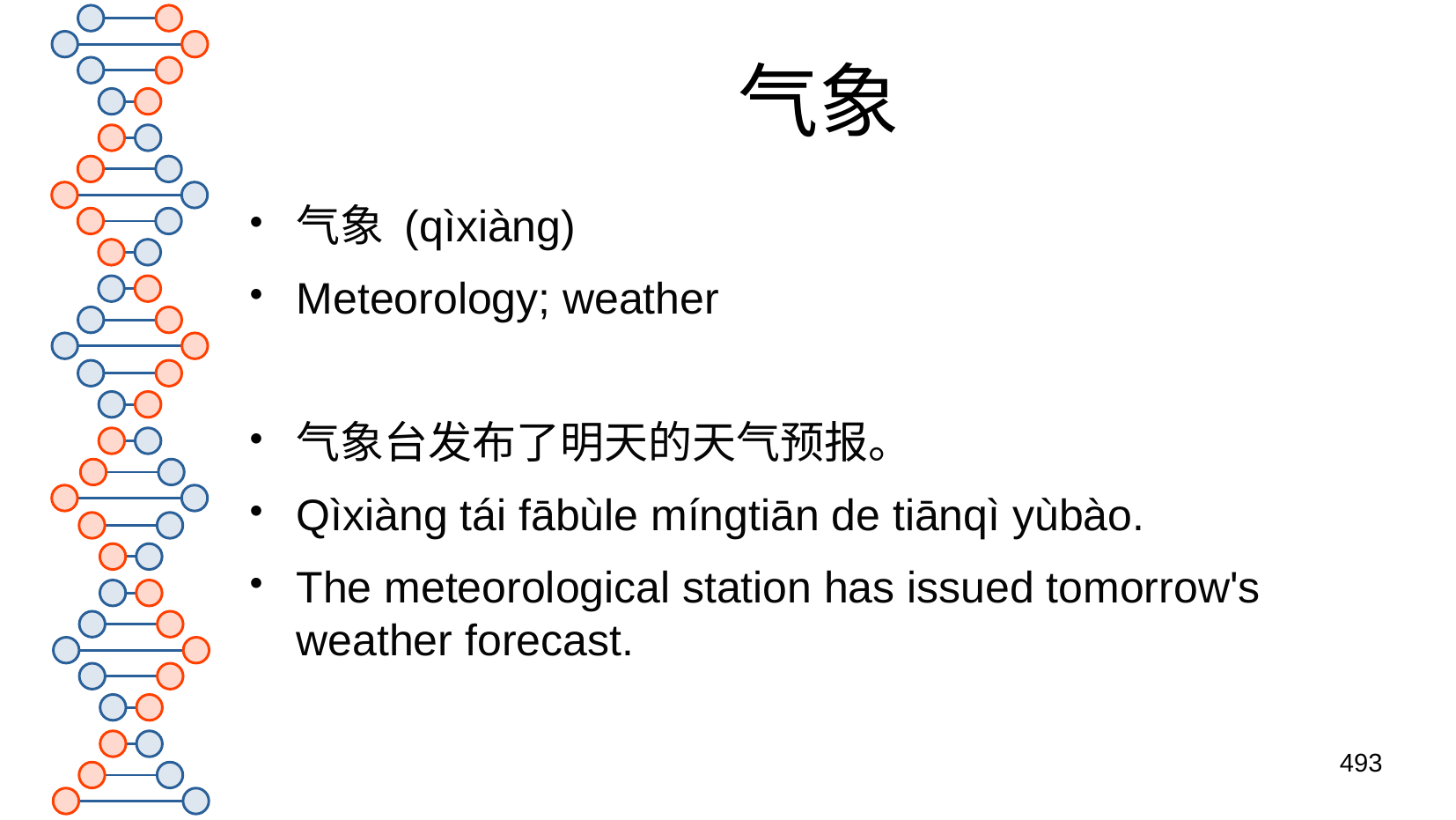

# 气象
气象 (qìxiàng)
Meteorology; weather

气象台发布了明天的天气预报。
Qìxiàng tái fābùle míngtiān de tiānqì yùbào.
The meteorological station has issued tomorrow's weather forecast.

493